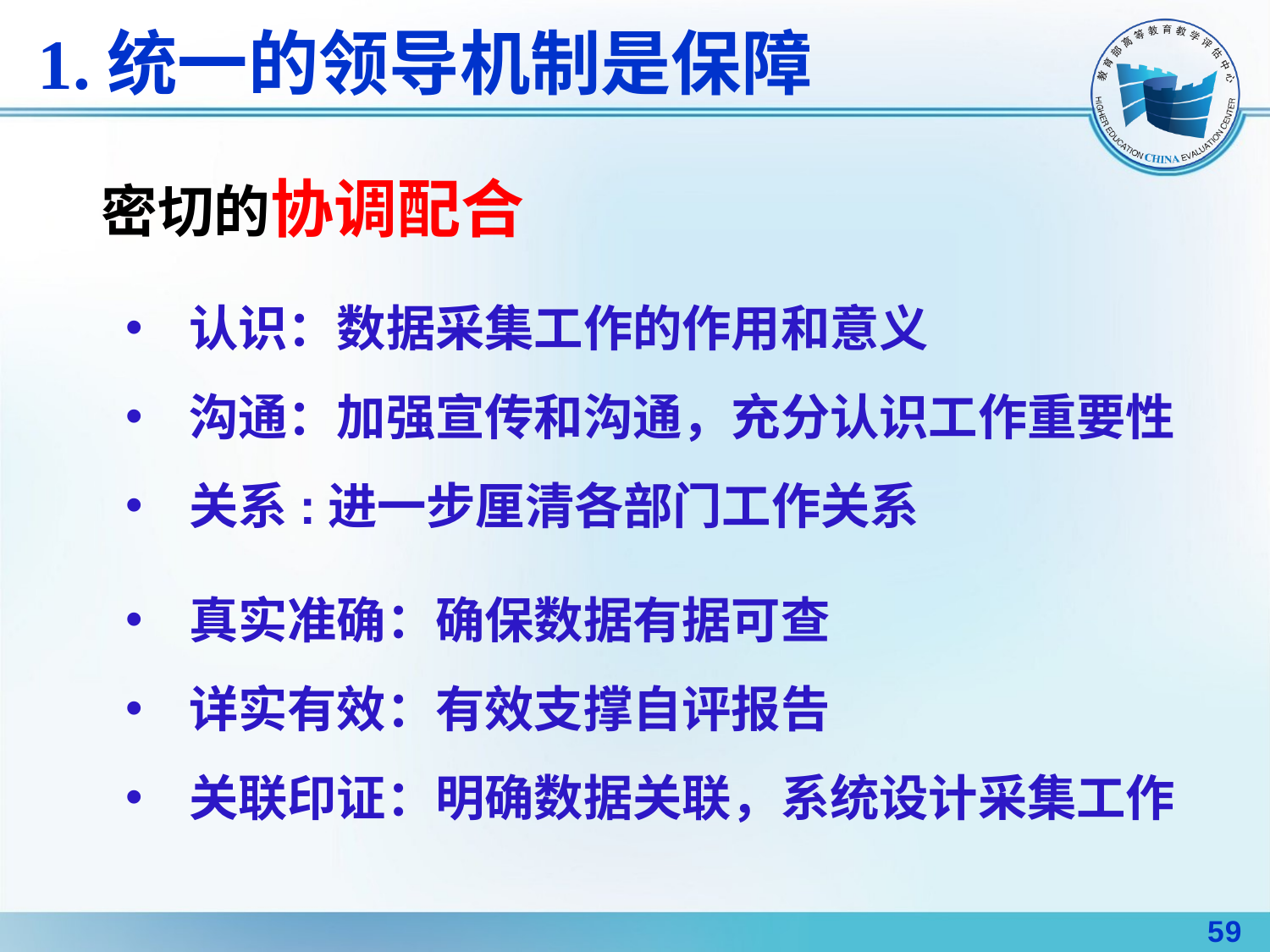

1.统一的领导机制是保障
密切的协调配合

认识：数据采集工作的作用和意义
沟通：加强宣传和沟通，充分认识工作重要性
关系:进一步厘清各部门工作关系

真实准确：确保数据有据可查
详实有效：有效支撑自评报告
关联印证：明确数据关联，系统设计采集工作